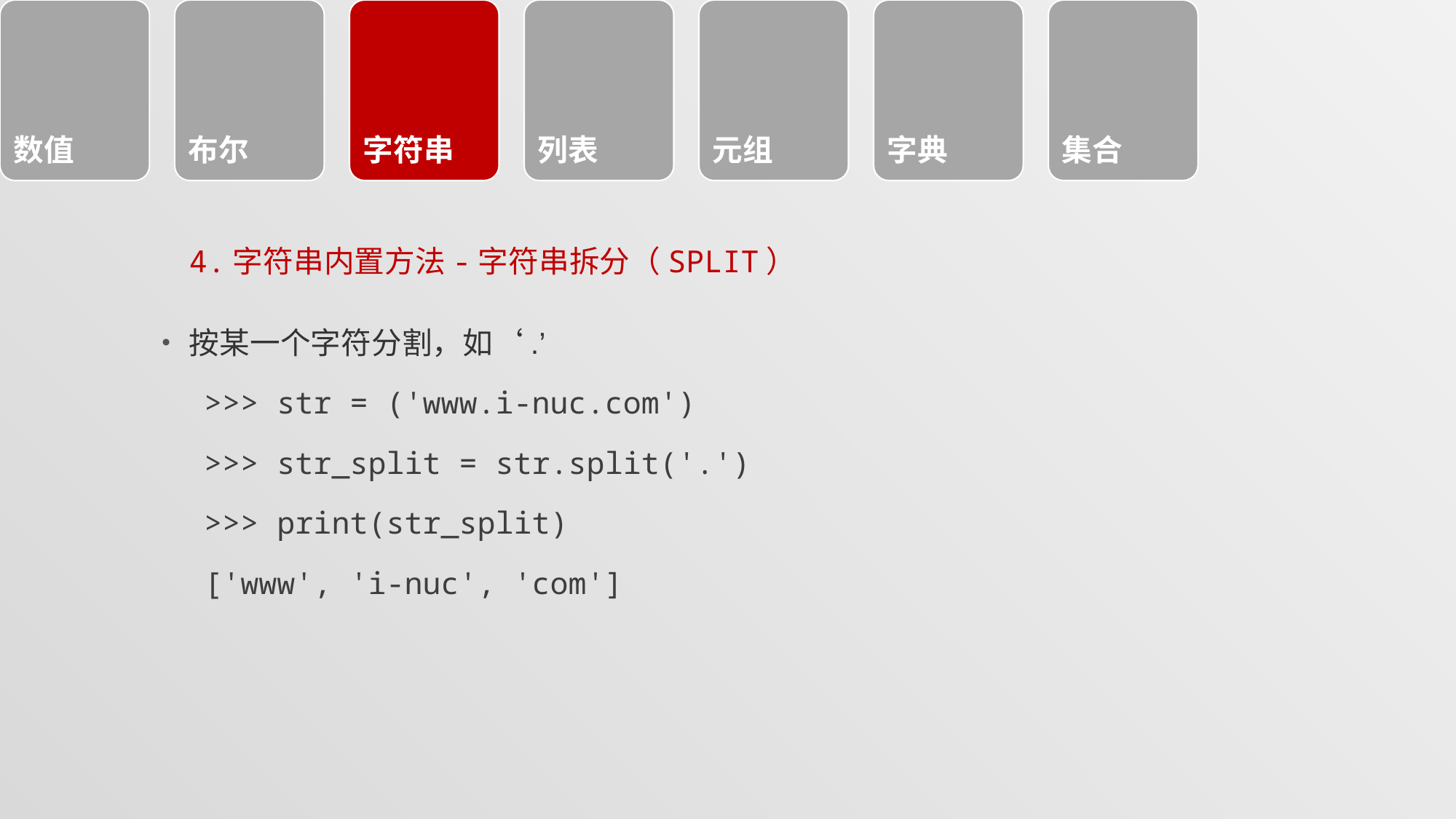

#
4.字符串内置方法-字符串拆分（SPLIT）
按某一个字符分割，如‘.’
>>> str = ('www.i-nuc.com')
>>> str_split = str.split('.')
>>> print(str_split)
['www', 'i-nuc', 'com']